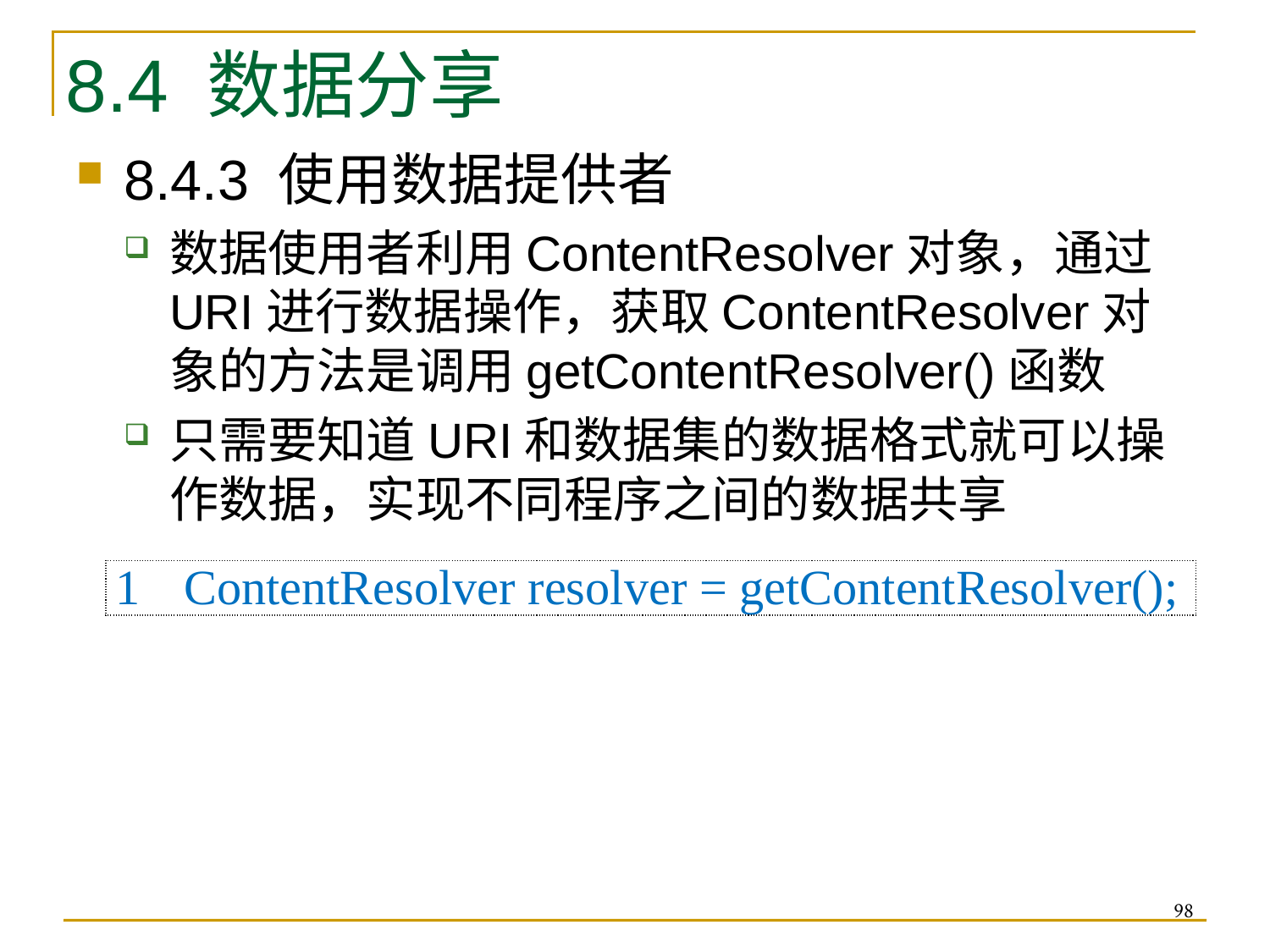

# 8.4 数据分享
8.4.3 使用数据提供者
数据使用者利用ContentResolver对象，通过URI进行数据操作，获取ContentResolver对象的方法是调用getContentResolver()函数
只需要知道URI和数据集的数据格式就可以操作数据，实现不同程序之间的数据共享
| 1 ContentResolver resolver = getContentResolver(); |
| --- |
98